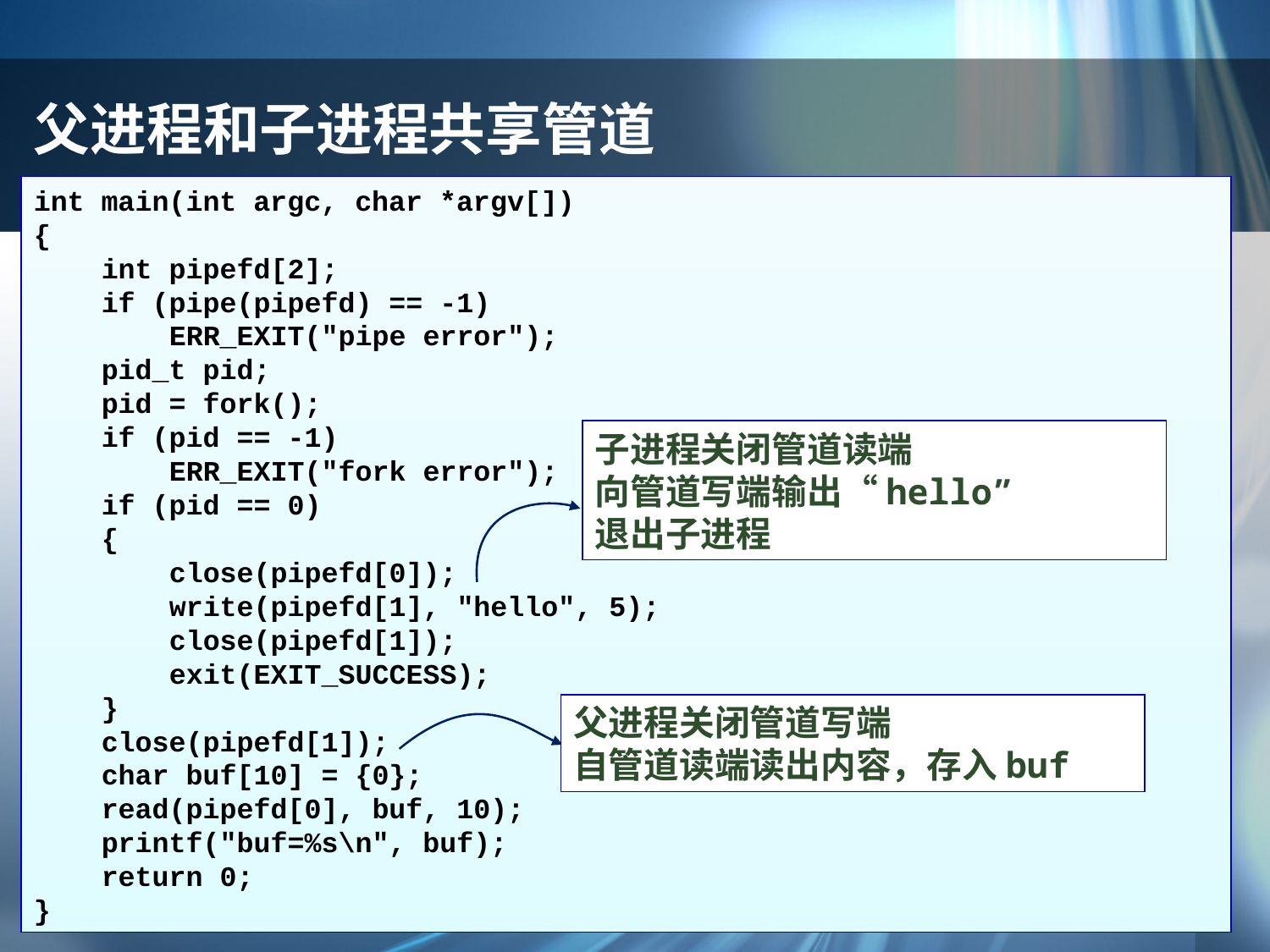

# 父进程和子进程共享管道
int main(int argc, char *argv[])
{
    int pipefd[2];
    if (pipe(pipefd) == -1)
        ERR_EXIT("pipe error");
    pid_t pid;
    pid = fork();
    if (pid == -1)
        ERR_EXIT("fork error");
    if (pid == 0)
    {
        close(pipefd[0]);
        write(pipefd[1], "hello", 5);
        close(pipefd[1]);
        exit(EXIT_SUCCESS);
    }
    close(pipefd[1]);
    char buf[10] = {0};
    read(pipefd[0], buf, 10);
    printf("buf=%s\n", buf);
    return 0;
}
子进程关闭管道读端
向管道写端输出“hello”
退出子进程

父进程关闭管道写端
自管道读端读出内容，存入buf